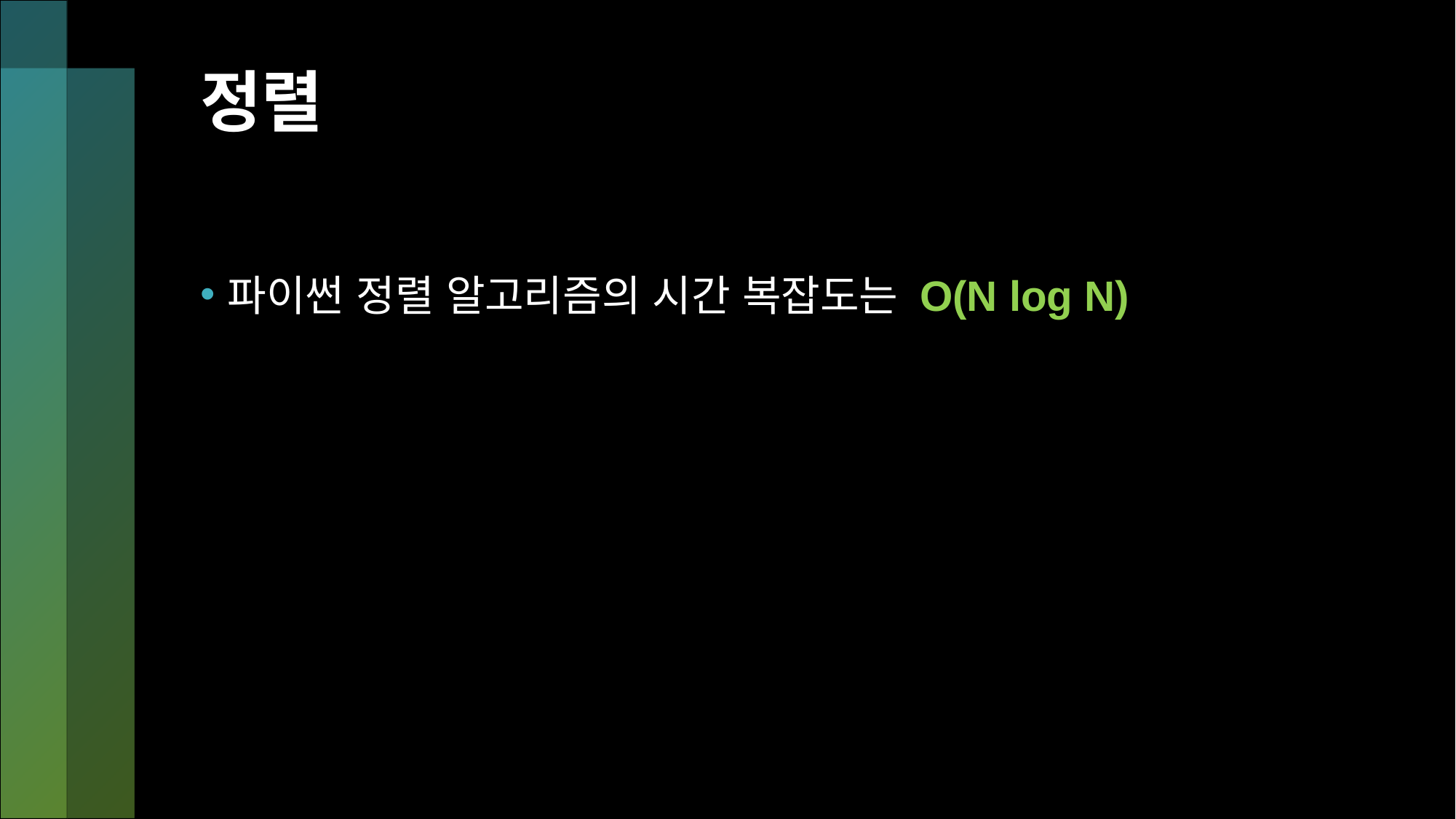

# 정렬
파이썬 정렬 알고리즘의 시간 복잡도는 O(N log N)